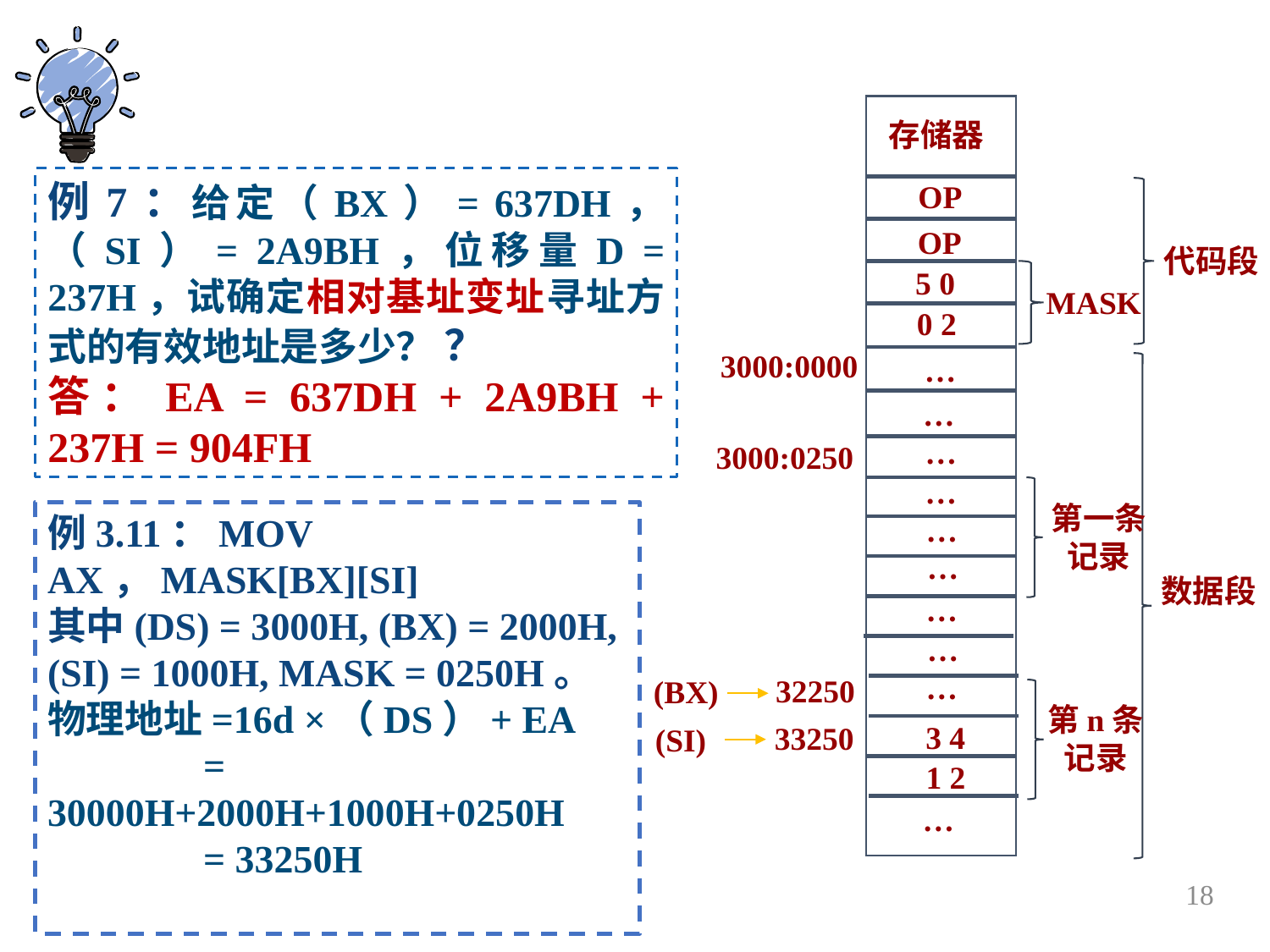

OP
OP
5 0
0 2
…
…
3 4
1 2
存储器
…
…
…
…
…
…
…
…
例7：给定（BX）= 637DH，（SI）= 2A9BH，位移量D = 237H，试确定相对基址变址寻址方式的有效地址是多少？ ？
答：EA = 637DH + 2A9BH + 237H = 904FH

代码段

MASK
3000:0000

3000:0250

第一条记录
例3.11：MOV  AX，MASK[BX][SI]
其中(DS) = 3000H, (BX) = 2000H,
(SI) = 1000H, MASK = 0250H。
物理地址=16d ×（DS）+ EA
                = 30000H+2000H+1000H+0250H
                = 33250H

数据段
32250
(BX)

第n条
记录
33250
(SI)
18